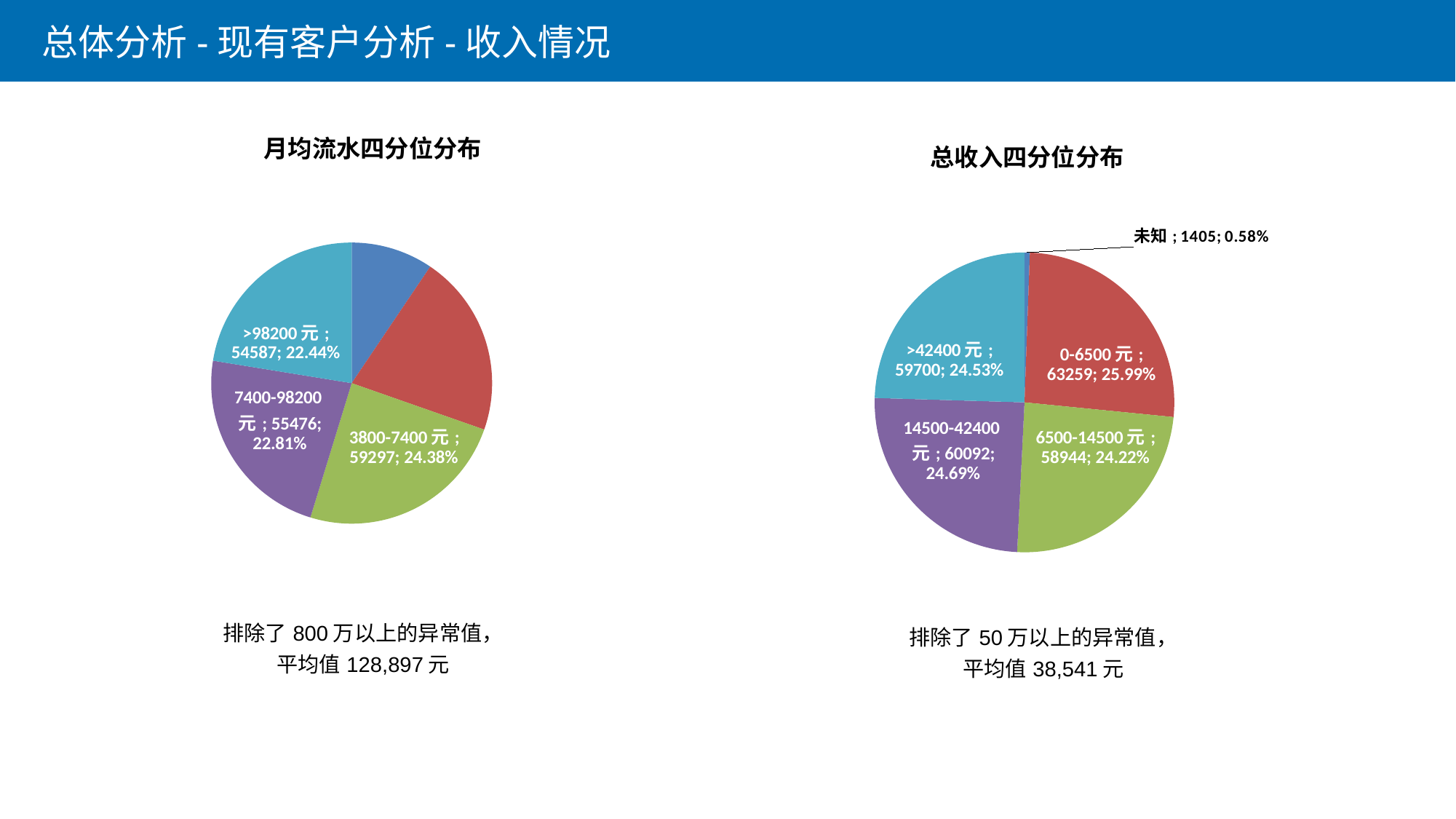

总体分析-现有客户分析-收入情况
月均流水四分位分布
总收入四分位分布

### Chart

| Category |  |
|---|---|
| 未知 | 22986.0 |
| 0-3800元 | 50868.0 |
| 3800-7400元 | 59297.0 |
| 7400-98200元 | 55476.0 |
| >98200元 | 54587.0 |

### Chart

| Category |  |
|---|---|
| 未知 | 1405.0 |
| 0-6500元 | 63259.0 |
| 6500-14500元 | 58944.0 |
| 14500-42400元 | 60092.0 |
| >42400元 | 59700.0 |
| 排除了800万以上的异常值， 平均值128,897元 |
| --- |
| 排除了50万以上的异常值， 平均值38,541元 |
| --- |